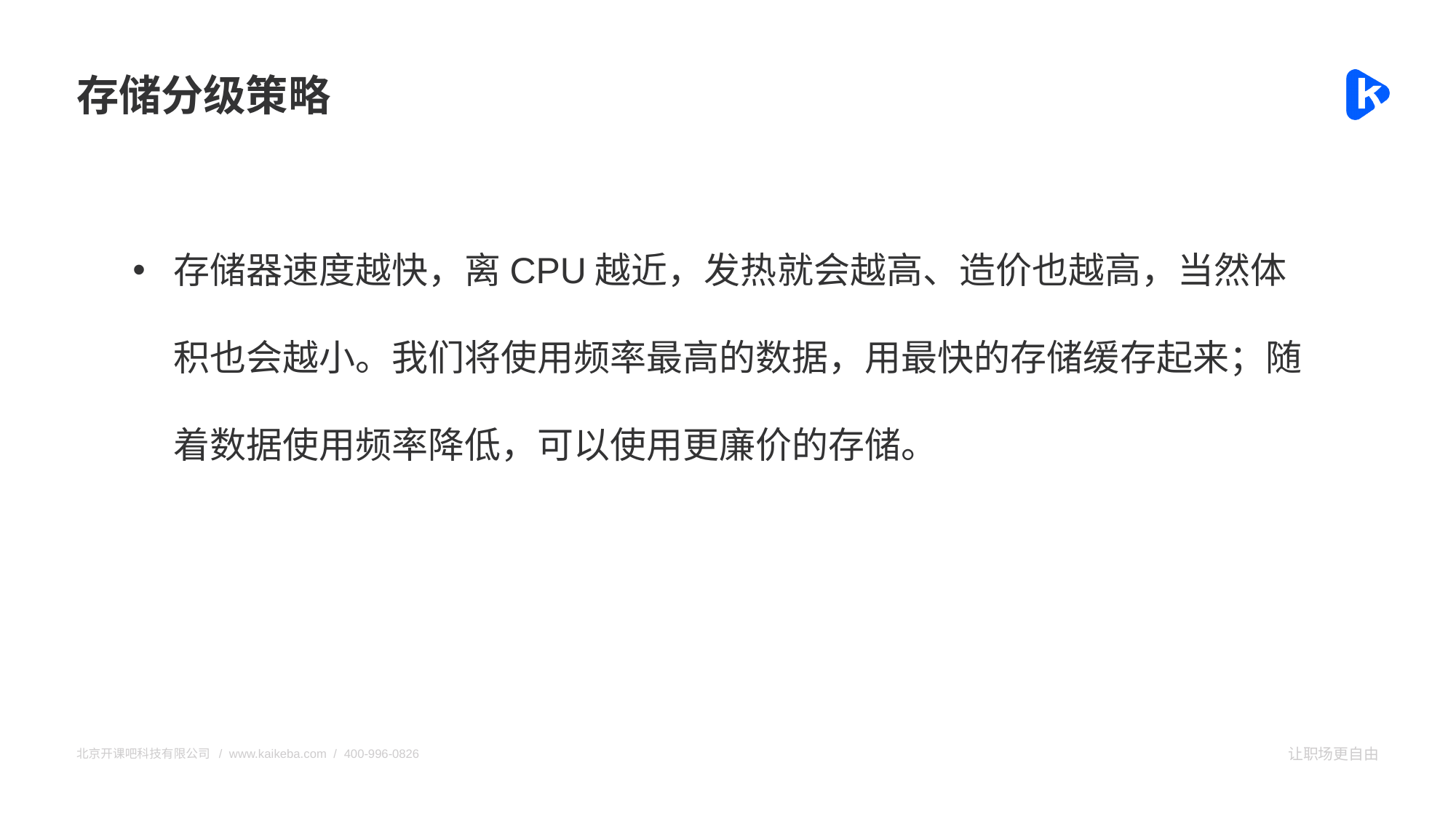

存储分级策略
存储器速度越快，离CPU越近，发热就会越高、造价也越高，当然体积也会越小。我们将使用频率最高的数据，用最快的存储缓存起来；随着数据使用频率降低，可以使用更廉价的存储。